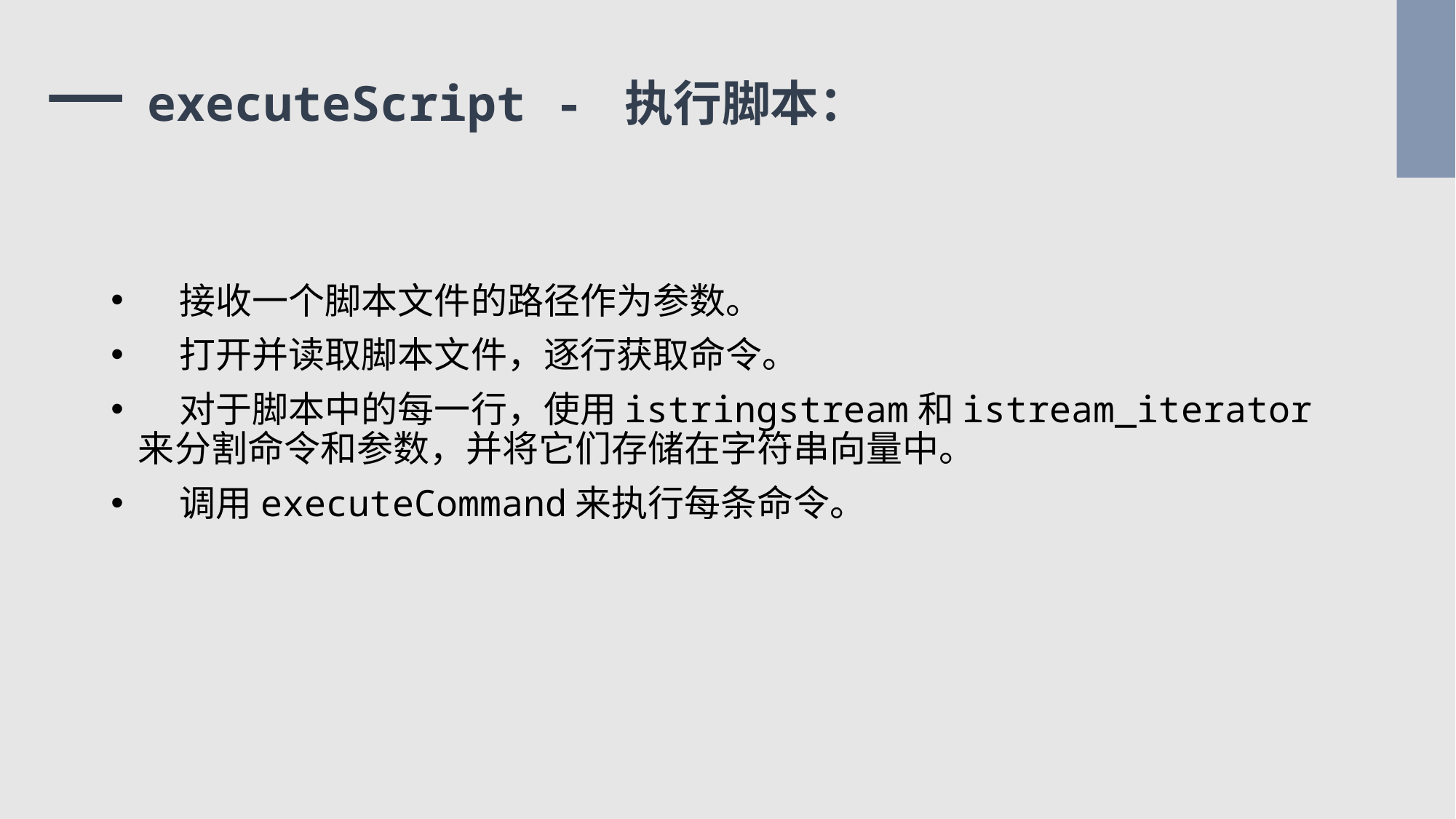

# executeScript - 执行脚本：

    接收一个脚本文件的路径作为参数。
    打开并读取脚本文件，逐行获取命令。
    对于脚本中的每一行，使用istringstream和istream_iterator来分割命令和参数，并将它们存储在字符串向量中。
    调用executeCommand来执行每条命令。